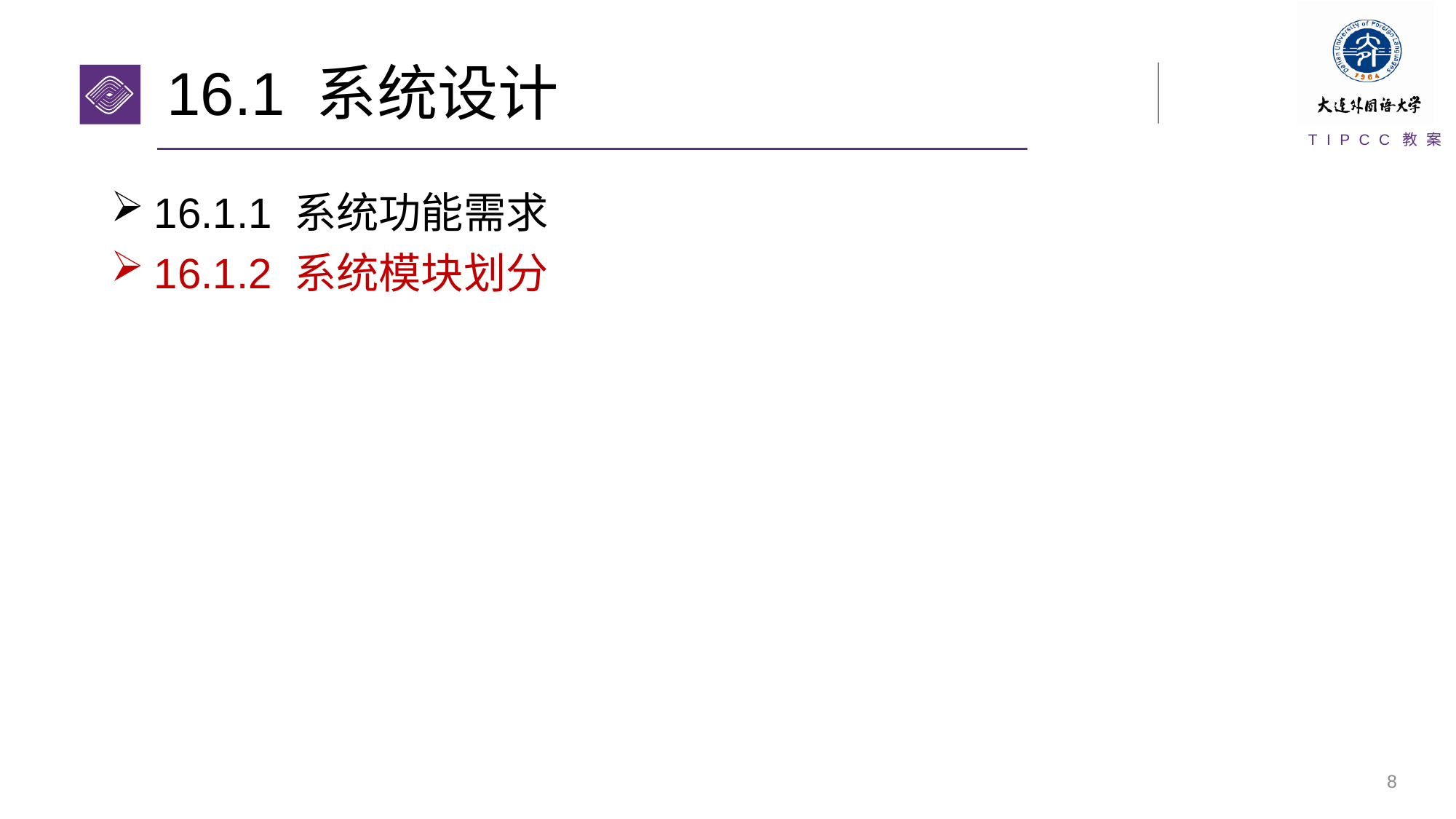

# 16.1 系统设计
16.1.1 系统功能需求
16.1.2 系统模块划分
8